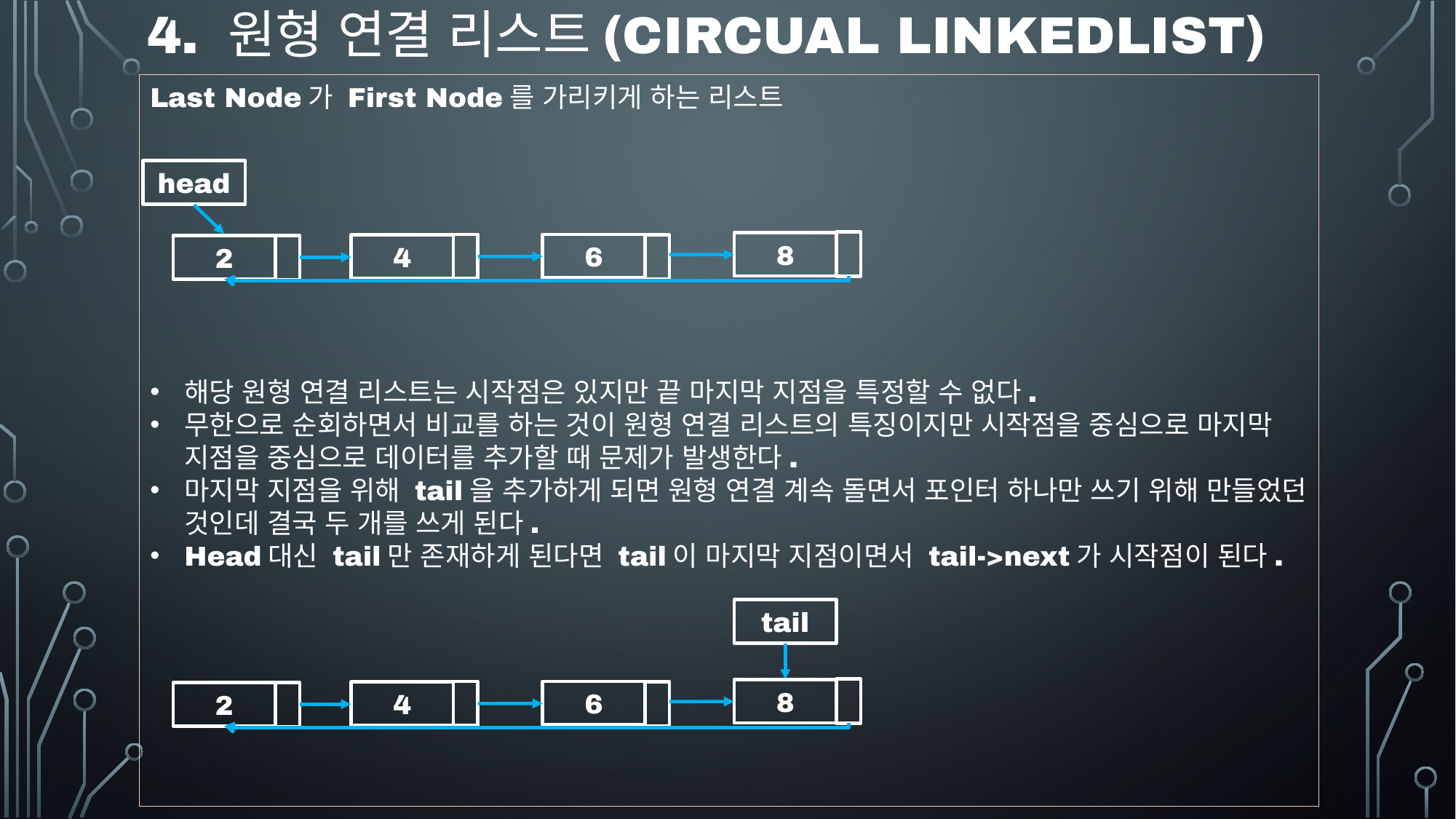

# 4. 원형 연결 리스트(circual LinkedList)
Last Node가 First Node를 가리키게 하는 리스트

해당 원형 연결 리스트는 시작점은 있지만 끝 마지막 지점을 특정할 수 없다.
무한으로 순회하면서 비교를 하는 것이 원형 연결 리스트의 특징이지만 시작점을 중심으로 마지막 지점을 중심으로 데이터를 추가할 때 문제가 발생한다.
마지막 지점을 위해 tail을 추가하게 되면 원형 연결 계속 돌면서 포인터 하나만 쓰기 위해 만들었던 것인데 결국 두 개를 쓰게 된다.
Head대신 tail만 존재하게 된다면 tail이 마지막 지점이면서 tail->next가 시작점이 된다.

head
6

4

8

2

tail
6

4

8

2